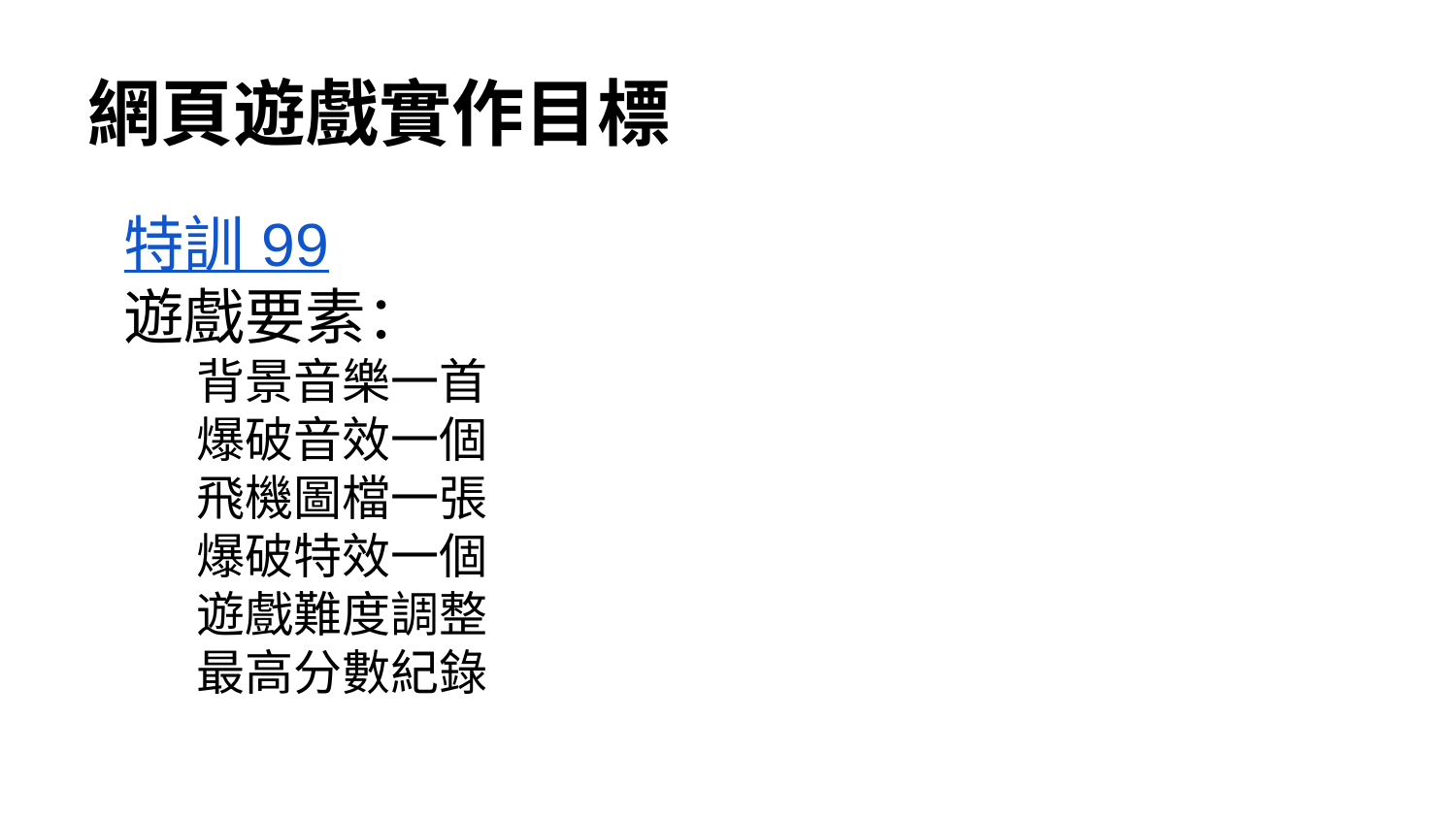

# 網頁遊戲實作目標
特訓 99
遊戲要素：
背景音樂一首
爆破音效一個
飛機圖檔一張
爆破特效一個
遊戲難度調整
最高分數紀錄